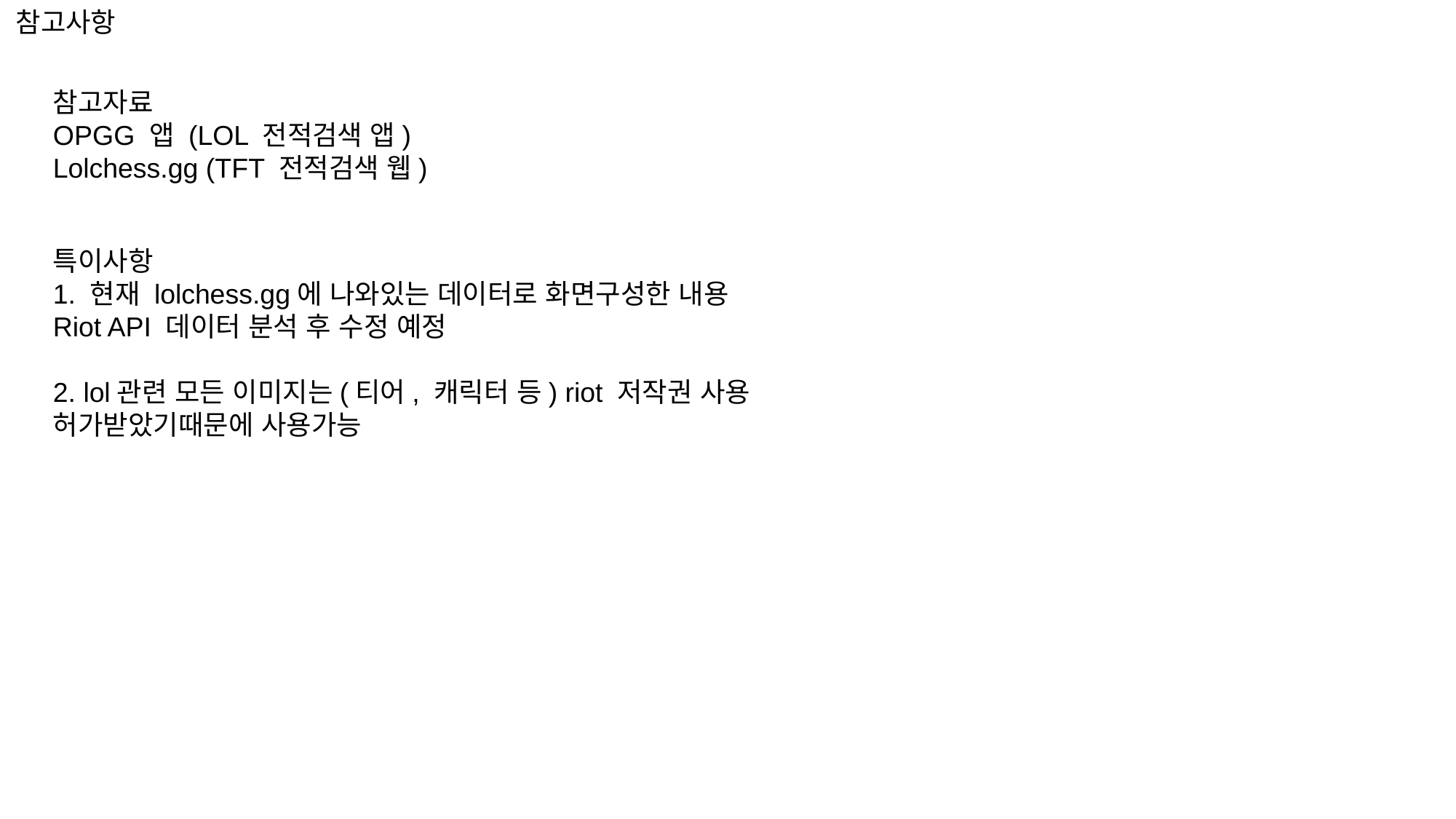

참고사항
참고자료
OPGG 앱 (LOL 전적검색 앱)
Lolchess.gg (TFT 전적검색 웹)
특이사항
1. 현재 lolchess.gg에 나와있는 데이터로 화면구성한 내용
Riot API 데이터 분석 후 수정 예정

2. lol관련 모든 이미지는(티어, 캐릭터 등) riot 저작권 사용
허가받았기때문에 사용가능